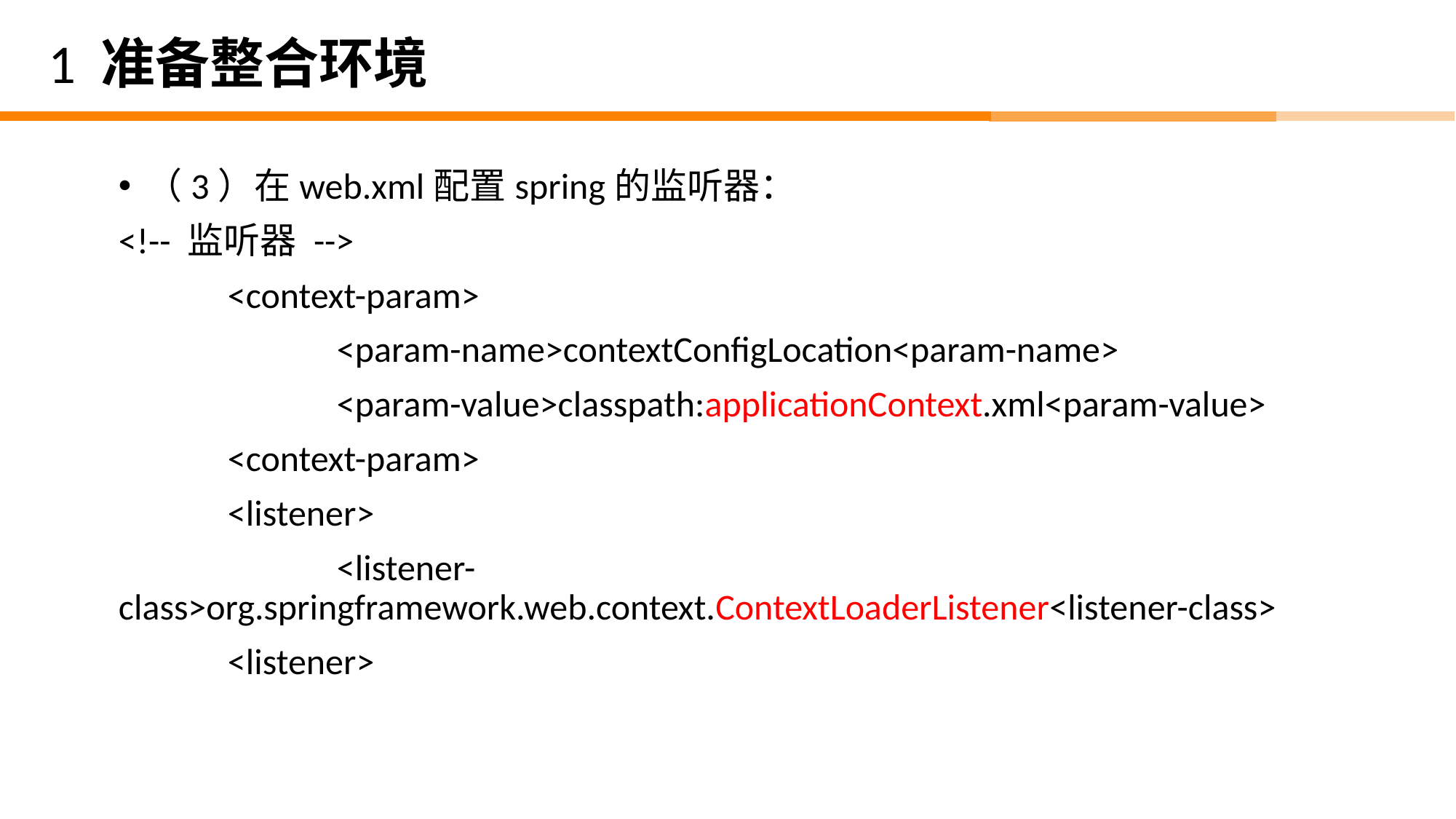

# 1 准备整合环境
（3）在web.xml配置spring的监听器：
<!-- 监听器 -->
	<context-param>
		<param-name>contextConfigLocation<param-name>
		<param-value>classpath:applicationContext.xml<param-value>
	<context-param>
	<listener>
		<listener-class>org.springframework.web.context.ContextLoaderListener<listener-class>
	<listener>